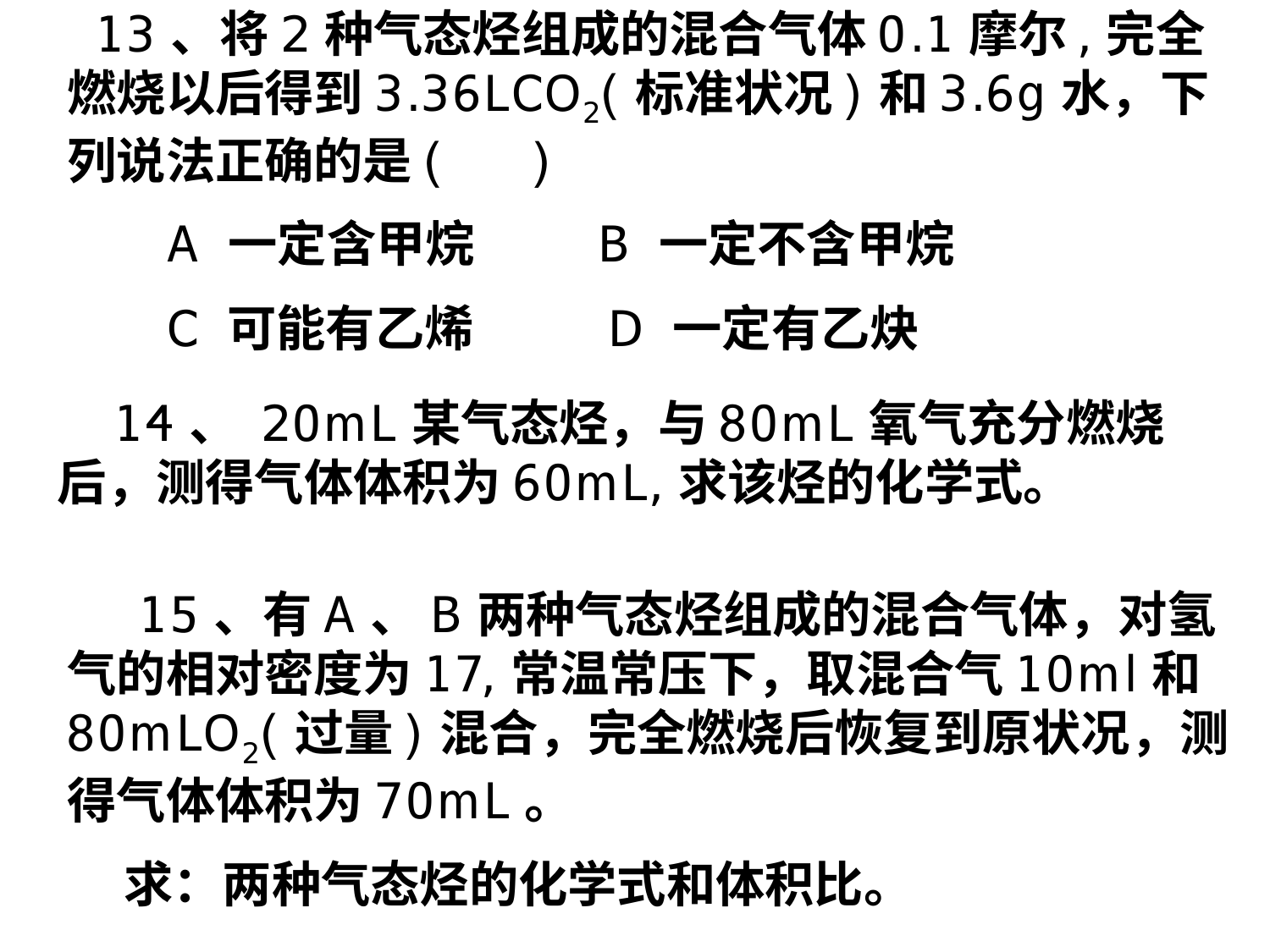

13、将2种气态烃组成的混合气体0.1摩尔,完全燃烧以后得到3.36LCO2(标准状况)和3.6g水，下列说法正确的是(      )
       A 一定含甲烷          B 一定不含甲烷
       C 可能有乙烯           D 一定有乙炔
    14、 20mL某气态烃，与80mL氧气充分燃烧后，测得气体体积为60mL,求该烃的化学式。
     15、有A、B两种气态烃组成的混合气体，对氢气的相对密度为17,常温常压下，取混合气10ml和80mLO2(过量)混合，完全燃烧后恢复到原状况，测得气体体积为70mL。
    求：两种气态烃的化学式和体积比。